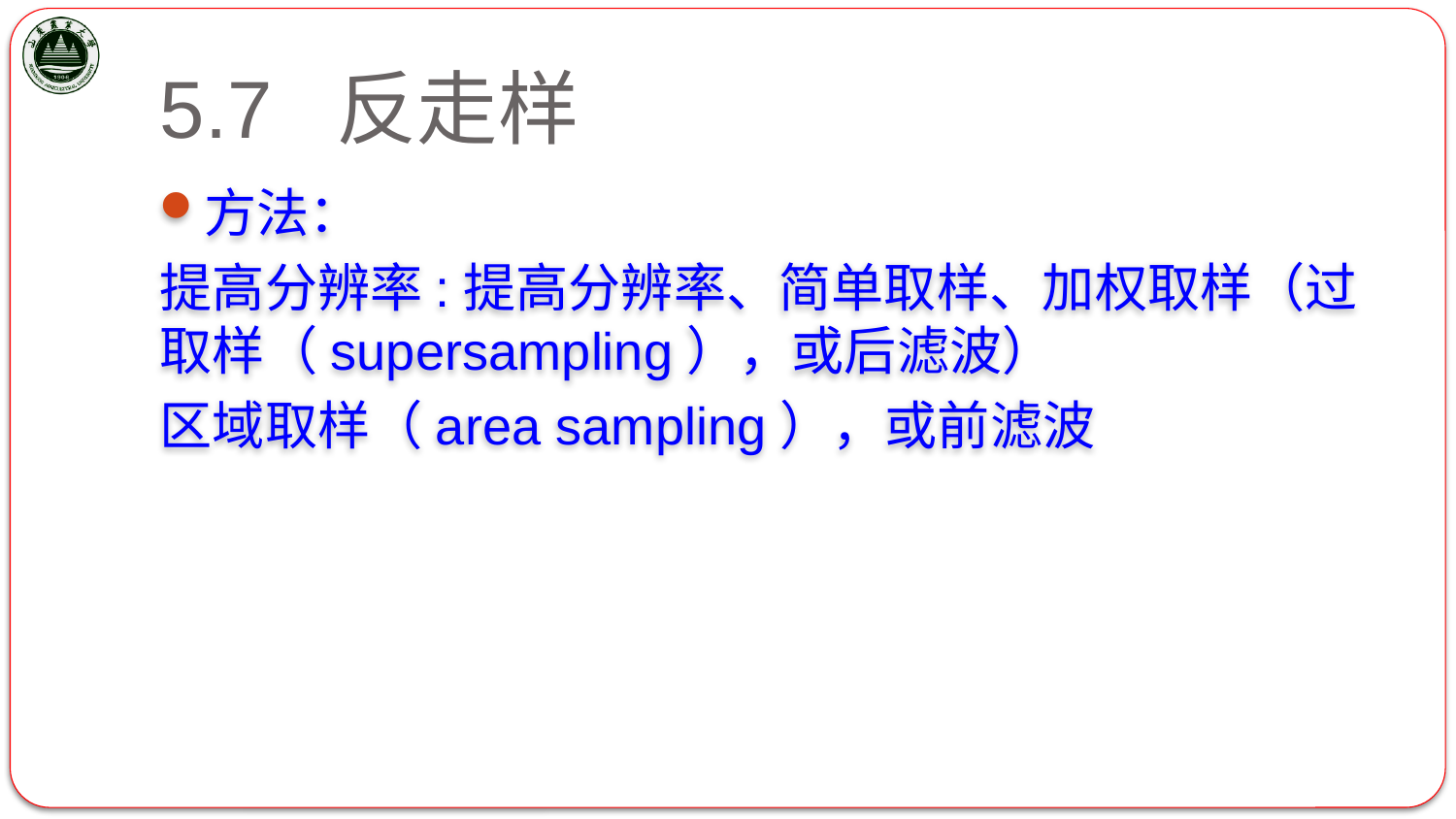

# 5.7  反走样
方法：
提高分辨率:提高分辨率、简单取样、加权取样（过取样（supersampling），或后滤波）
区域取样（area sampling），或前滤波